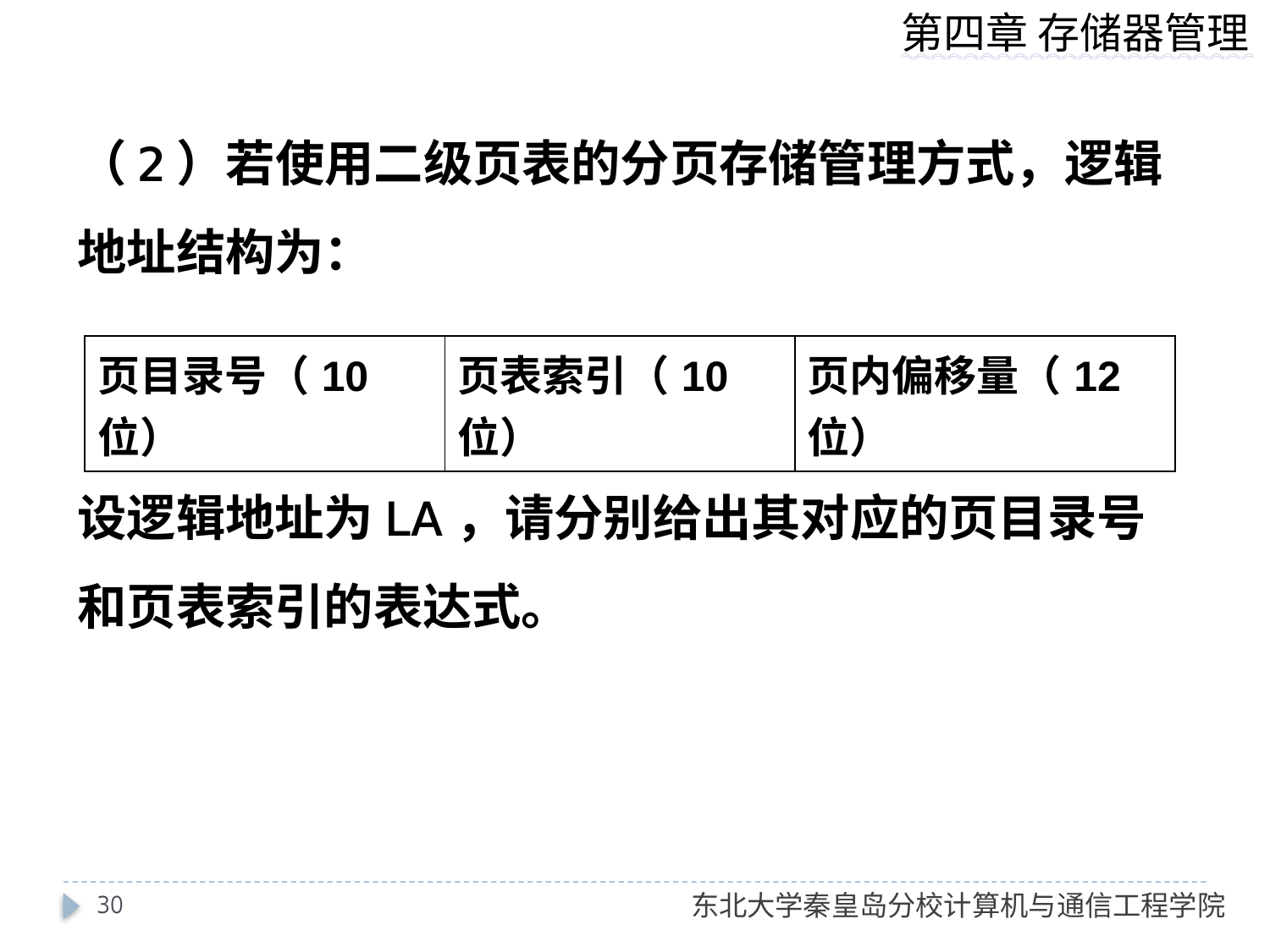

（2）若使用二级页表的分页存储管理方式，逻辑地址结构为：

设逻辑地址为LA，请分别给出其对应的页目录号和页表索引的表达式。

| 页目录号（10位） | 页表索引（10位） | 页内偏移量（12位） |
| --- | --- | --- |
30